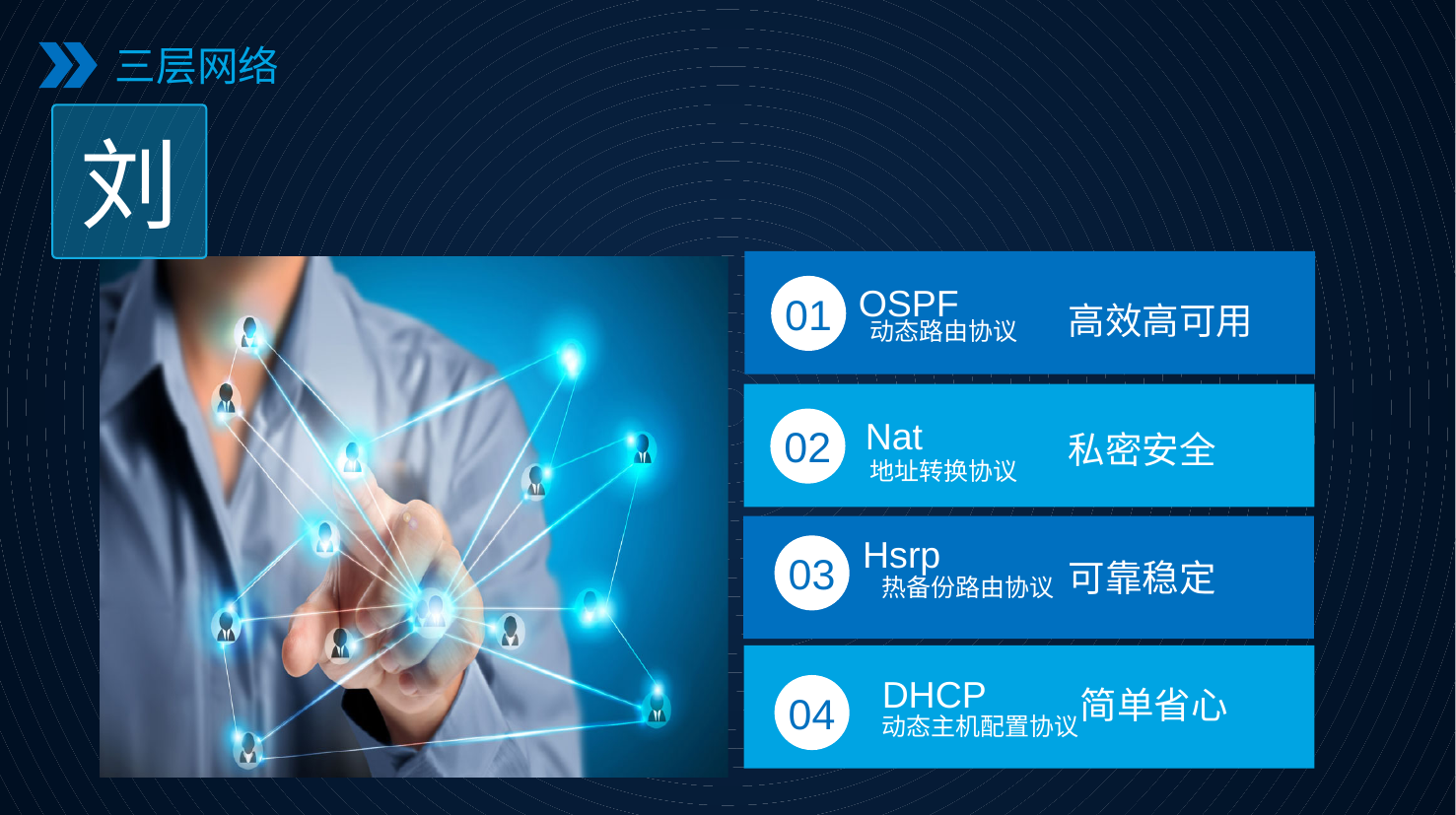

三层网络

刘

OSPF
01
动态路由协议
高效高可用

Nat
02
地址转换协议
私密安全

Hsrp
03
可靠稳定
热备份路由协议

DHCP
04
简单省心
动态主机配置协议